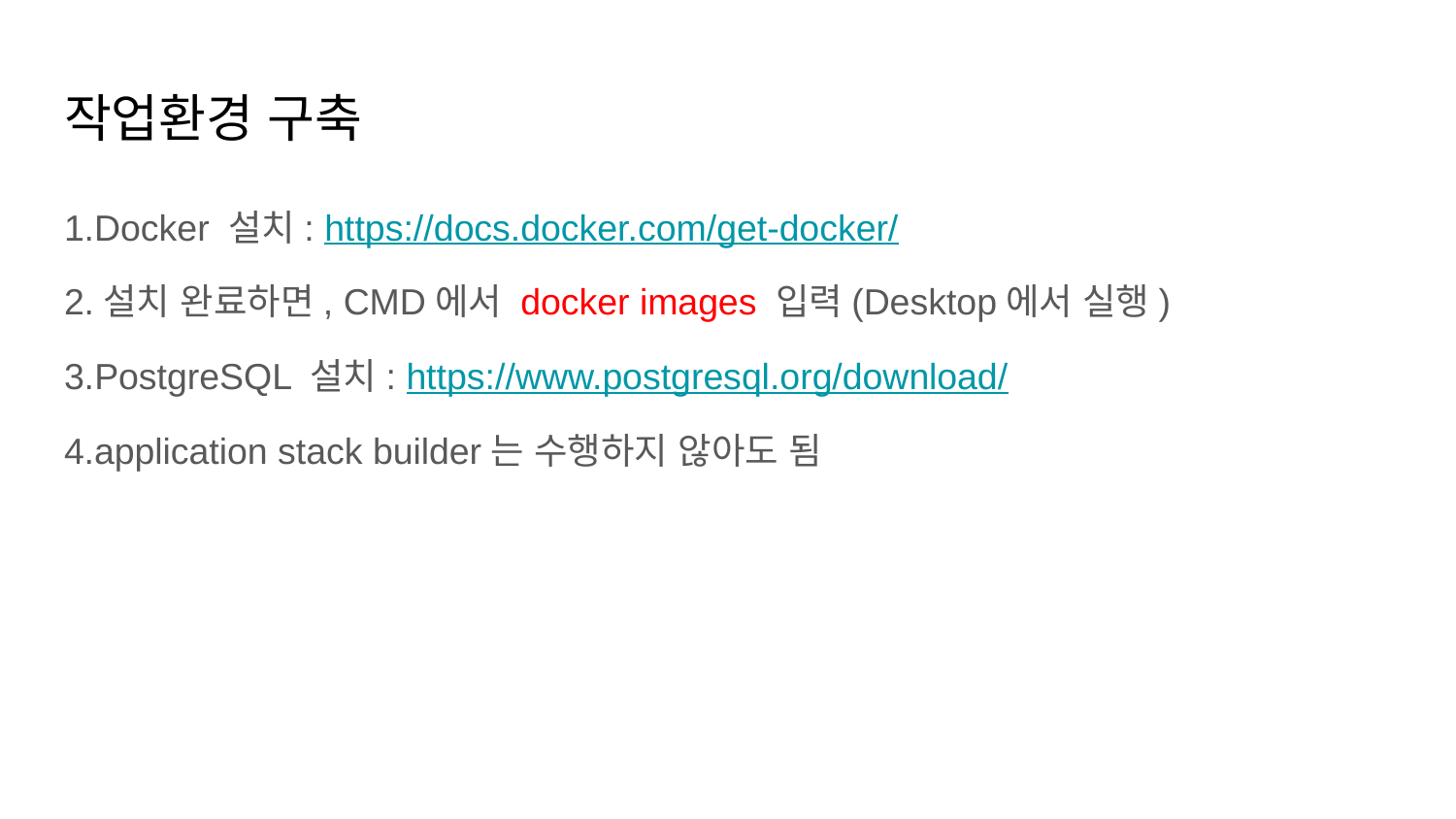

# 작업환경 구축
1.Docker 설치: https://docs.docker.com/get-docker/
2.설치 완료하면, CMD에서 docker images 입력(Desktop에서 실행)
3.PostgreSQL 설치: https://www.postgresql.org/download/
4.application stack builder는 수행하지 않아도 됨